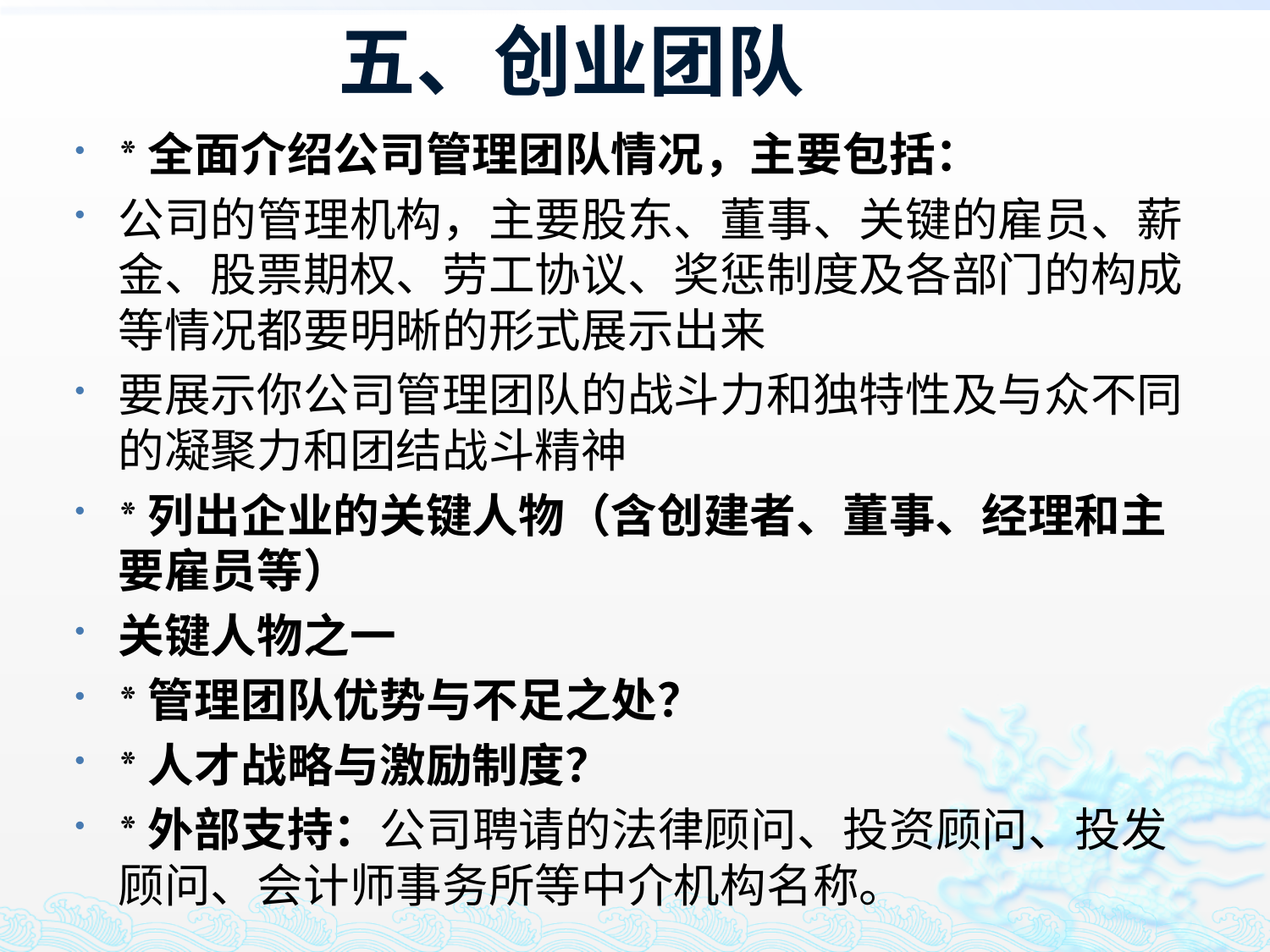

# 五、创业团队
*全面介绍公司管理团队情况，主要包括：
公司的管理机构，主要股东、董事、关键的雇员、薪金、股票期权、劳工协议、奖惩制度及各部门的构成等情况都要明晰的形式展示出来
要展示你公司管理团队的战斗力和独特性及与众不同的凝聚力和团结战斗精神
*列出企业的关键人物（含创建者、董事、经理和主要雇员等）
关键人物之一
*管理团队优势与不足之处？
*人才战略与激励制度？
*外部支持：公司聘请的法律顾问、投资顾问、投发顾问、会计师事务所等中介机构名称。